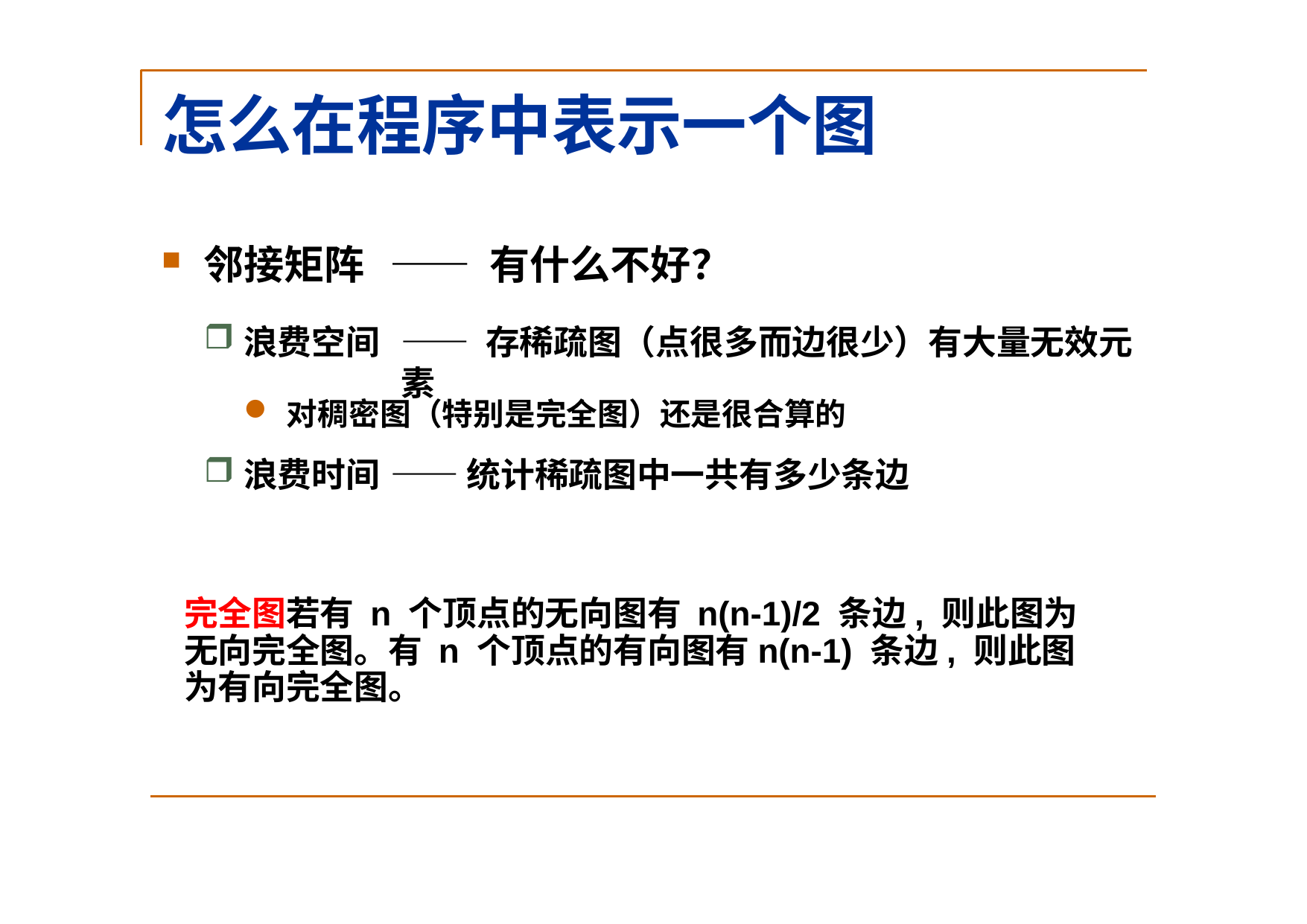

# 怎么在程序中表示一个图
邻接矩阵
—— 有什么不好？
—— 存稀疏图（点很多而边很少）有大量无效元素
浪费空间
对稠密图（特别是完全图）还是很合算的
浪费时间 —— 统计稀疏图中一共有多少条边
完全图若有 n 个顶点的无向图有 n(n-1)/2 条边, 则此图为无向完全图。有 n 个顶点的有向图有n(n-1) 条边, 则此图为有向完全图。